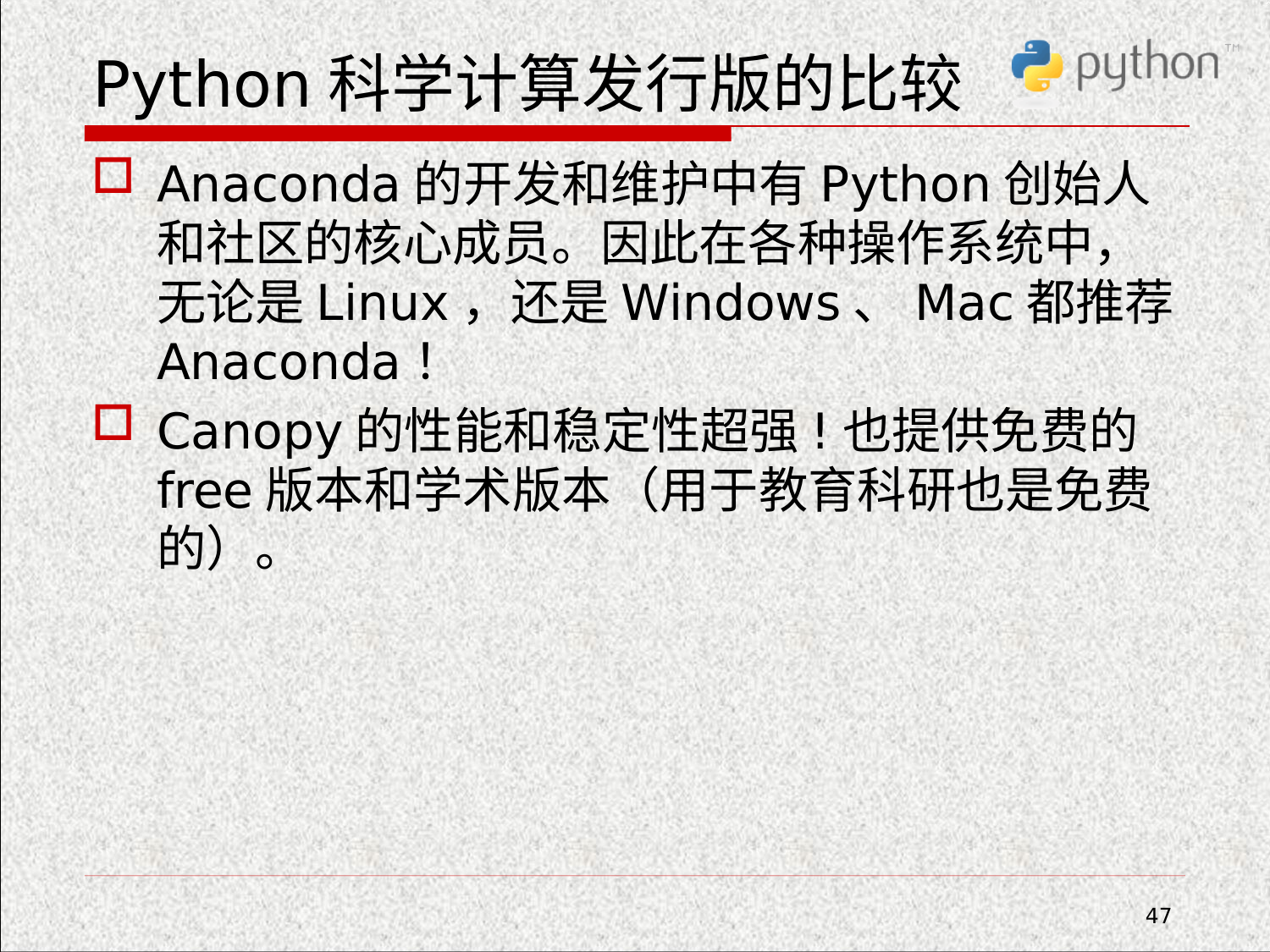

# Python科学计算发行版的比较
Anaconda的开发和维护中有Python创始人和社区的核心成员。因此在各种操作系统中，无论是Linux，还是Windows、Mac都推荐Anaconda！
Canopy的性能和稳定性超强!也提供免费的free版本和学术版本（用于教育科研也是免费的）。
47